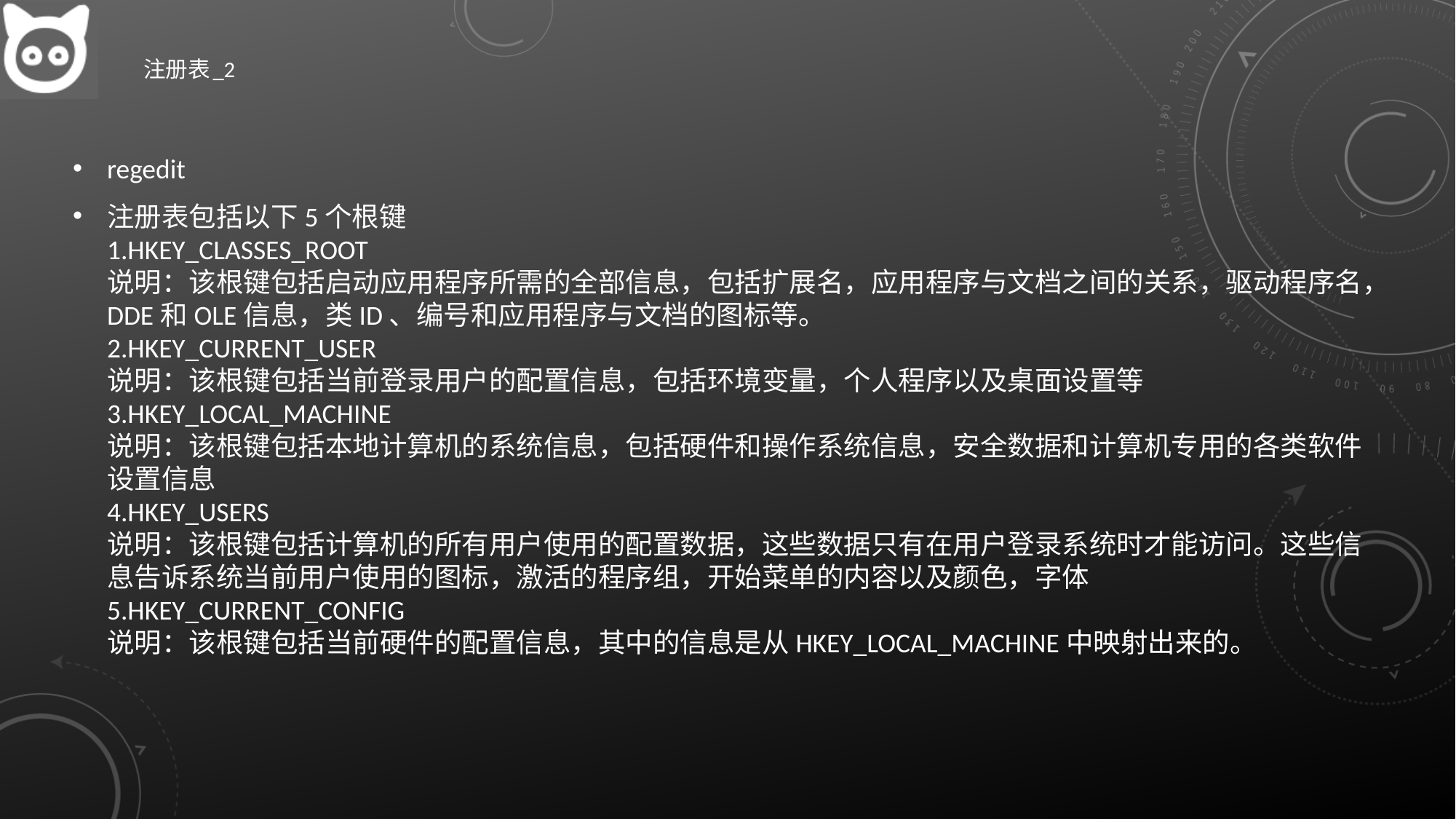

# 注册表_2
regedit
注册表包括以下5个根键
1.HKEY_CLASSES_ROOT
说明：该根键包括启动应用程序所需的全部信息，包括扩展名，应用程序与文档之间的关系，驱动程序名，DDE和OLE信息，类ID、编号和应用程序与文档的图标等。
2.HKEY_CURRENT_USER
说明：该根键包括当前登录用户的配置信息，包括环境变量，个人程序以及桌面设置等
3.HKEY_LOCAL_MACHINE
说明：该根键包括本地计算机的系统信息，包括硬件和操作系统信息，安全数据和计算机专用的各类软件设置信息
4.HKEY_USERS
说明：该根键包括计算机的所有用户使用的配置数据，这些数据只有在用户登录系统时才能访问。这些信息告诉系统当前用户使用的图标，激活的程序组，开始菜单的内容以及颜色，字体
5.HKEY_CURRENT_CONFIG
说明：该根键包括当前硬件的配置信息，其中的信息是从HKEY_LOCAL_MACHINE中映射出来的。